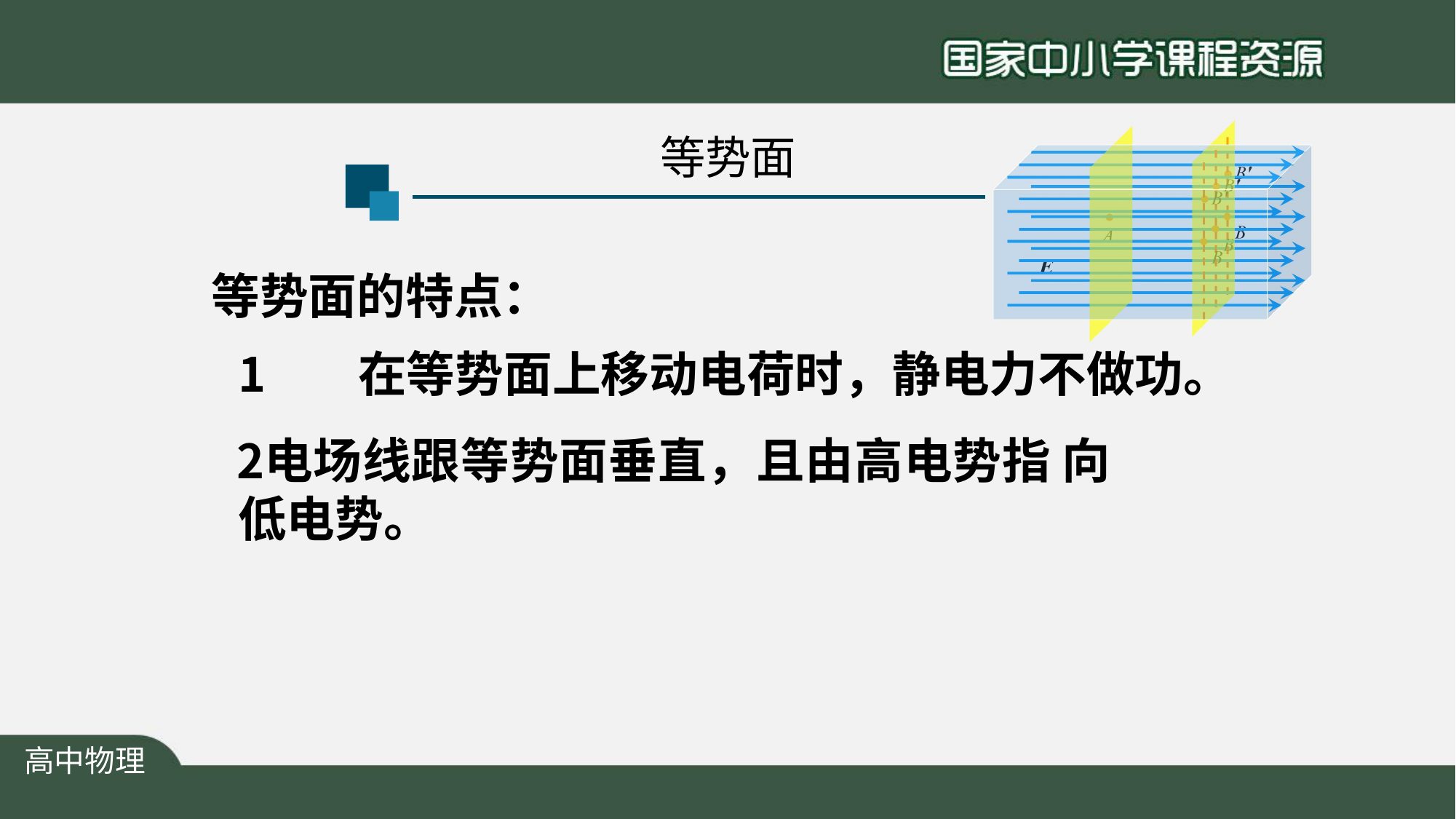

等势面

# 等势面的特点：
在等势面上移动电荷时，静电力不做功。
电场线跟等势面垂直，且由高电势指 向低电势。
高中物理